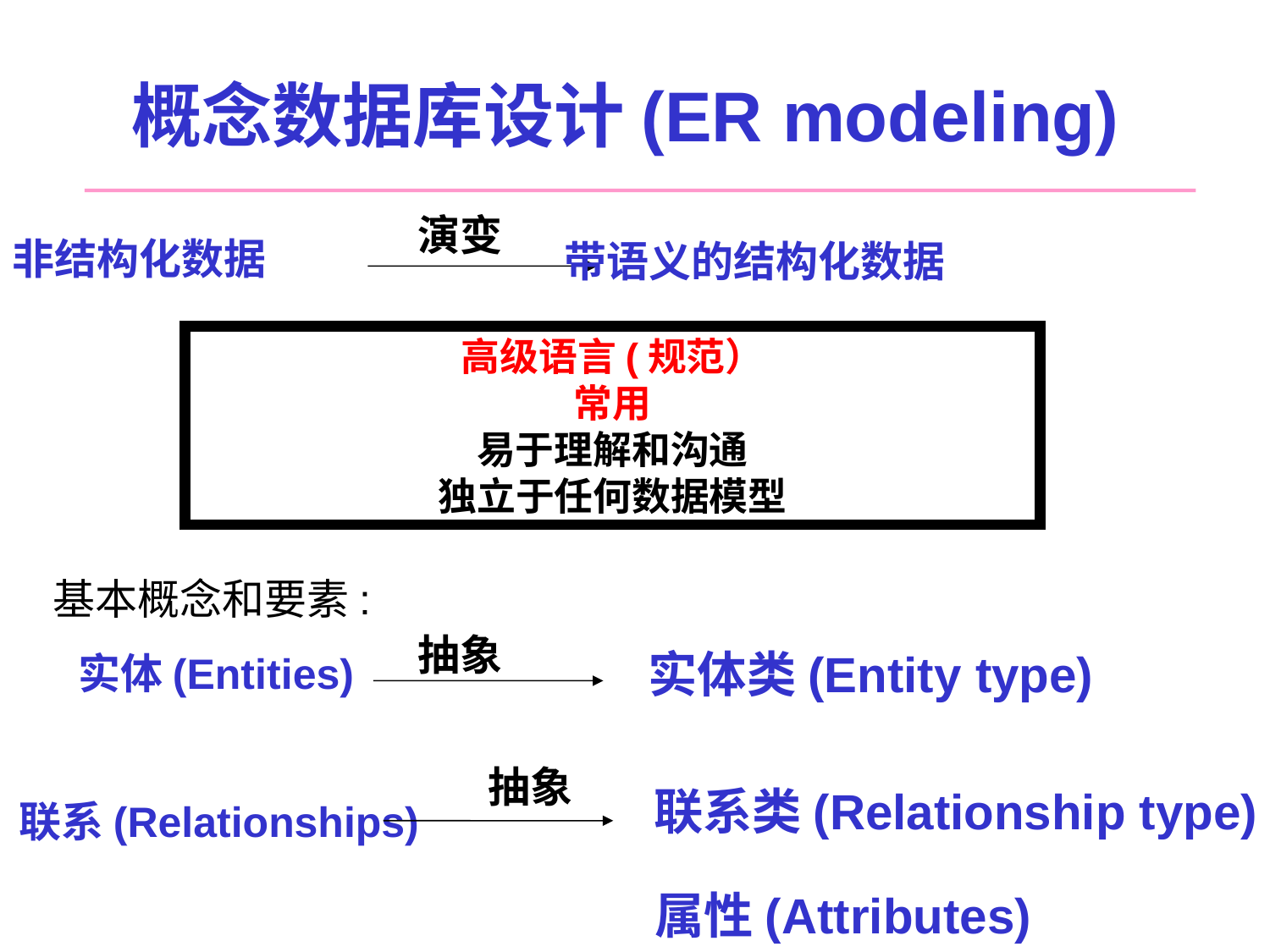

# 概念数据库设计(ER modeling)
演变
非结构化数据
带语义的结构化数据

高级语言(规范）
常用
易于理解和沟通
独立于任何数据模型
基本概念和要素:
抽象
实体类(Entity type)
实体(Entities)

抽象
联系类(Relationship type)
联系(Relationships)

属性(Attributes)